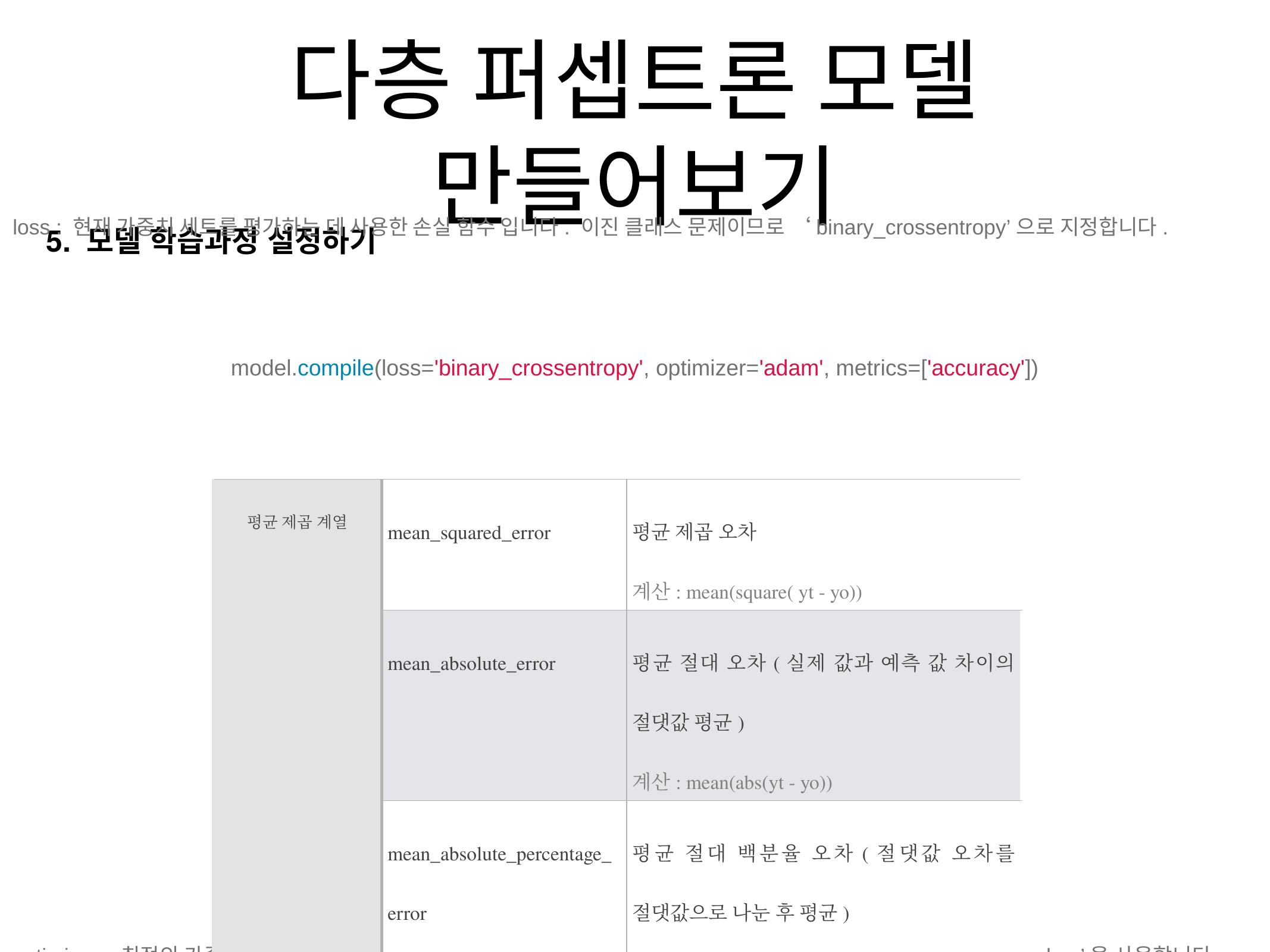

# 다층 퍼셉트론 모델 만들어보기
5. 모델 학습과정 설정하기
model.compile(loss='binary_crossentropy', optimizer='adam', metrics=['accuracy'])
loss : 현재 가중치 세트를 평가하는 데 사용한 손실 함수 입니다. 이진 클래스 문제이므로 ‘binary_crossentropy’으로 지정합니다.

optimizer : 최적의 가중치를 검색하는 데 사용되는 최적화 알고리즘으로 효율적인 경사 하강법 알고리즘 중 하나인 ‘adam’을 사용합니다.
http://dalpo0814.tistory.com/29
metrics : 평가 척도를 나타내며 분류 문제에서는 일반적으로 ‘accuracy’으로 지정합니다. 다중 클래스 분류 문제에서는 matrics를 확장하여 사용
https://tykimos.github.io/2017/09/24/Custom_Metric/
| 평균 제곱 계열 | mean\_squared\_error | 평균 제곱 오차 계산: mean(square( yt - yo)) |
| --- | --- | --- |
|  | mean\_absolute\_error | 평균 절대 오차(실제 값과 예측 값 차이의 절댓값 평균) 계산: mean(abs(yt - yo)) |
|  | mean\_absolute\_percentage\_error | 평균 절대 백분율 오차(절댓값 오차를 절댓값으로 나눈 후 평균) 계산: mean(abs(yt - yo)/abs(yt) (단, 분모 ≠ 0) |
|  | mean\_squared\_logarithmic\_error | 평균 제곱 로그 오차(실제 값과 예측 값에 로그를 적용한 값의 차이를 제곱한 값의 평균) 계산: mean(square((log(yo) + 1) - (log(yt) + 1))) |
| 교차 엔트로피 계열 | categorical\_crossentropy | 범주형 교차 엔트로피(일반적인 분류) |
|  | binary\_crossentropy | 이항 교차 엔트로피(두 개의 클래스 중에서 예측할 때) |